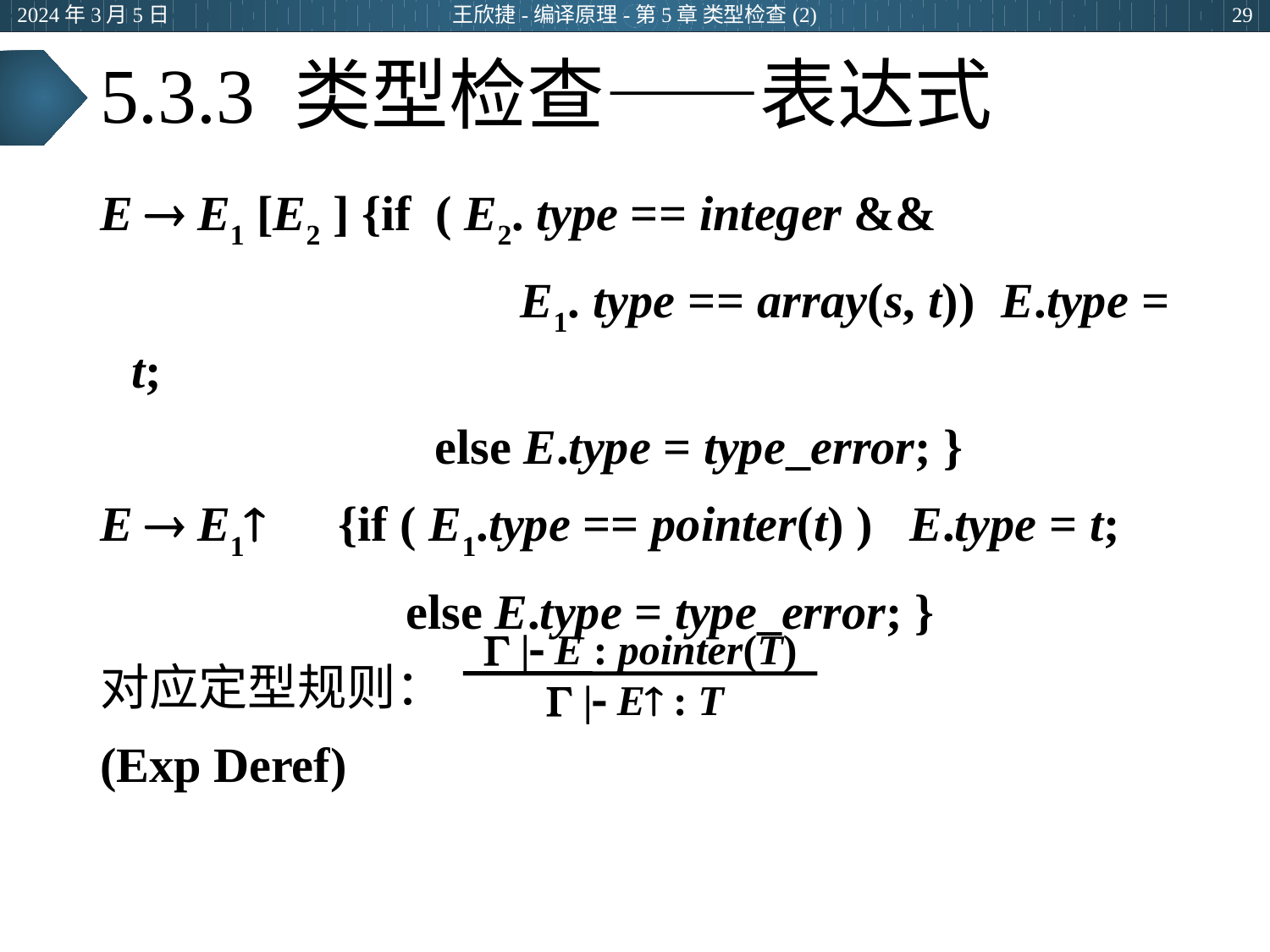

2024年3月5日
王欣捷-编译原理-第5章 类型检查(2)
29
# 5.3.3 类型检查——表达式
E → E1 [E2 ] {if  ( E2. type == integer &&
		                    E1. type == array(s, t))  E.type = t;
 			    else E.type = type_error; }
E → E1↑      {if ( E1.type == pointer(t) )   E.type = t;
 		            else E.type = type_error; }
对应定型规则：
(Exp Deref)
 Γ |− E : pointer(T)
Γ |− E↑ : T